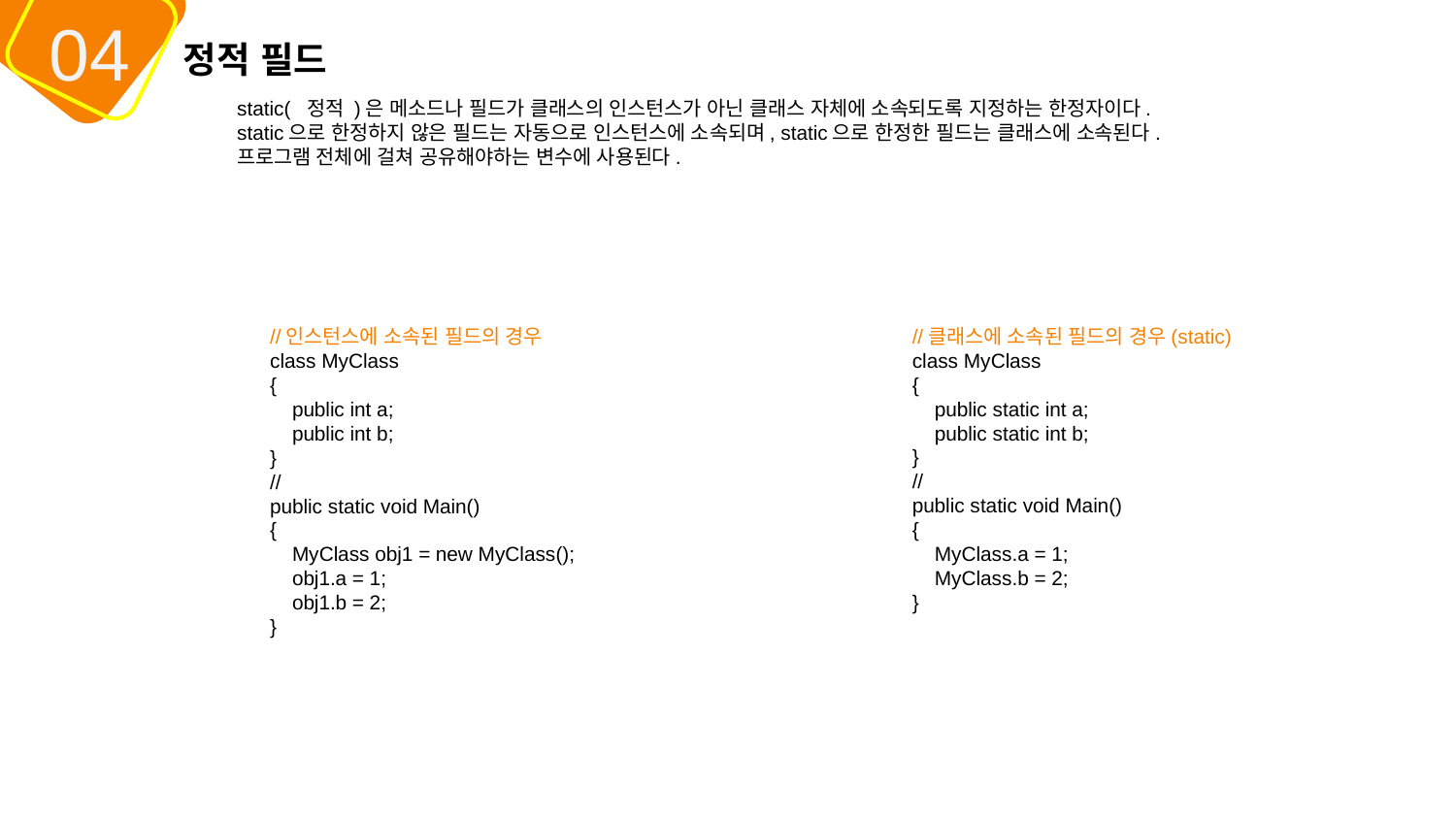

04
정적 필드
static(  정적 )은 메소드나 필드가 클래스의 인스턴스가 아닌 클래스 자체에 소속되도록 지정하는 한정자이다.
static으로 한정하지 않은 필드는 자동으로 인스턴스에 소속되며, static으로 한정한 필드는 클래스에 소속된다.
프로그램 전체에 걸쳐 공유해야하는 변수에 사용된다.
//인스턴스에 소속된 필드의 경우
class MyClass
{
    public int a;
    public int b;
}
//
public static void Main()
{
    MyClass obj1 = new MyClass();
    obj1.a = 1;
    obj1.b = 2;
}
//클래스에 소속된 필드의 경우(static)
class MyClass
{
    public static int a;
    public static int b;
}
//
public static void Main()
{
    MyClass.a = 1;
    MyClass.b = 2;
}